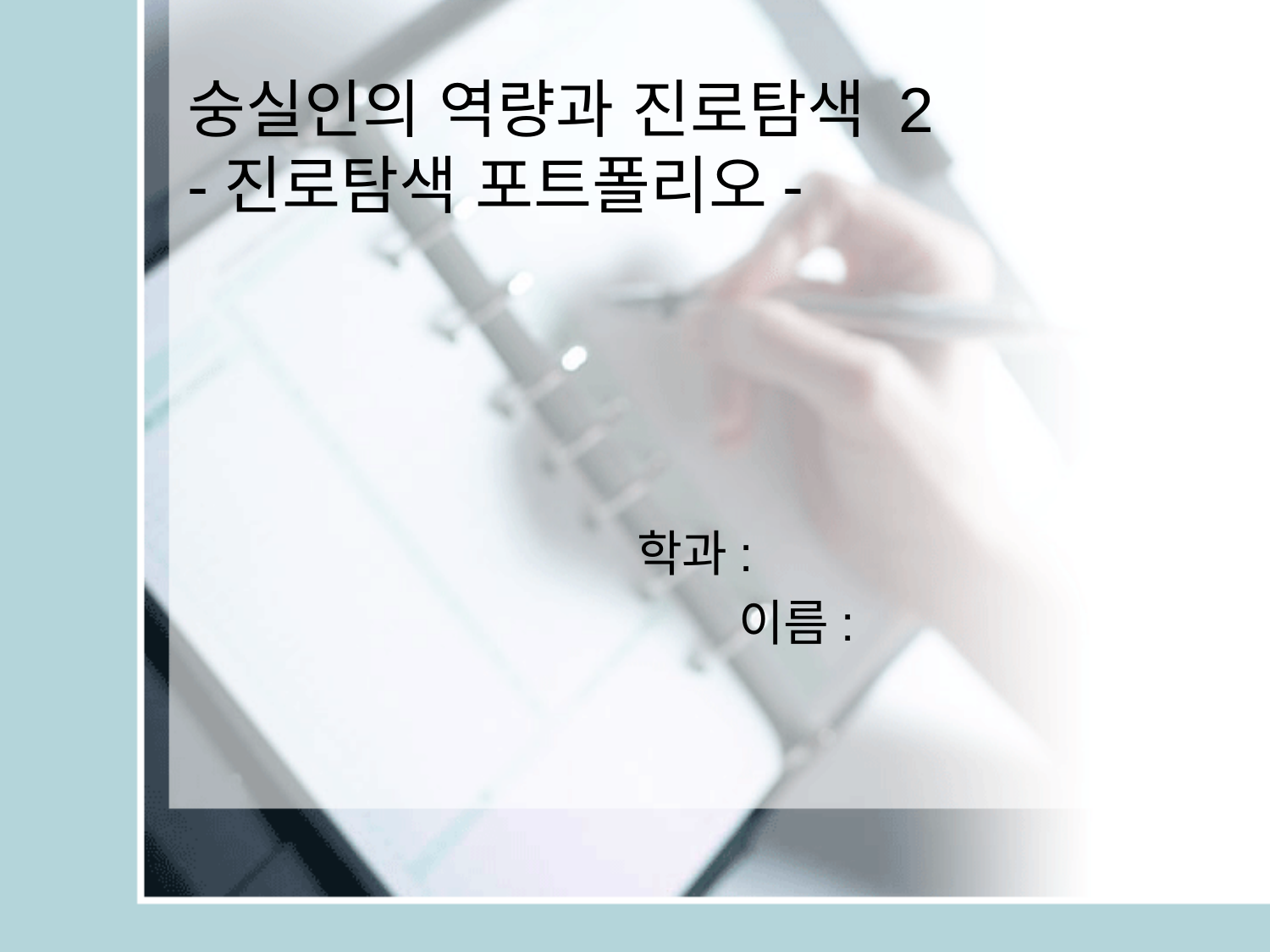

# 숭실인의 역량과 진로탐색 2 -진로탐색 포트폴리오-
                                     학과:
                                     이름: